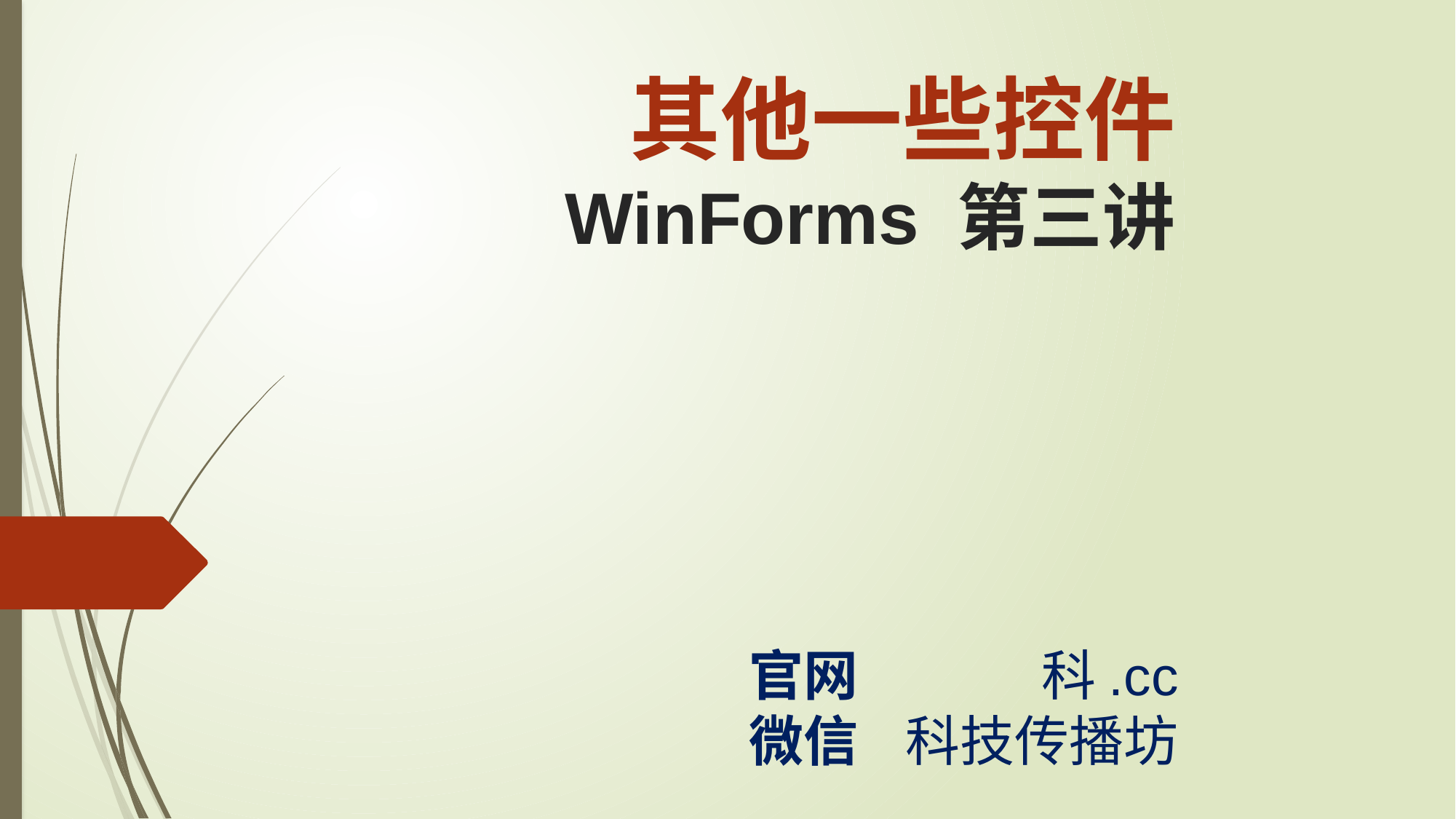

其他一些控件
WinForms 第三讲
官网
微信
科.cc
科技传播坊